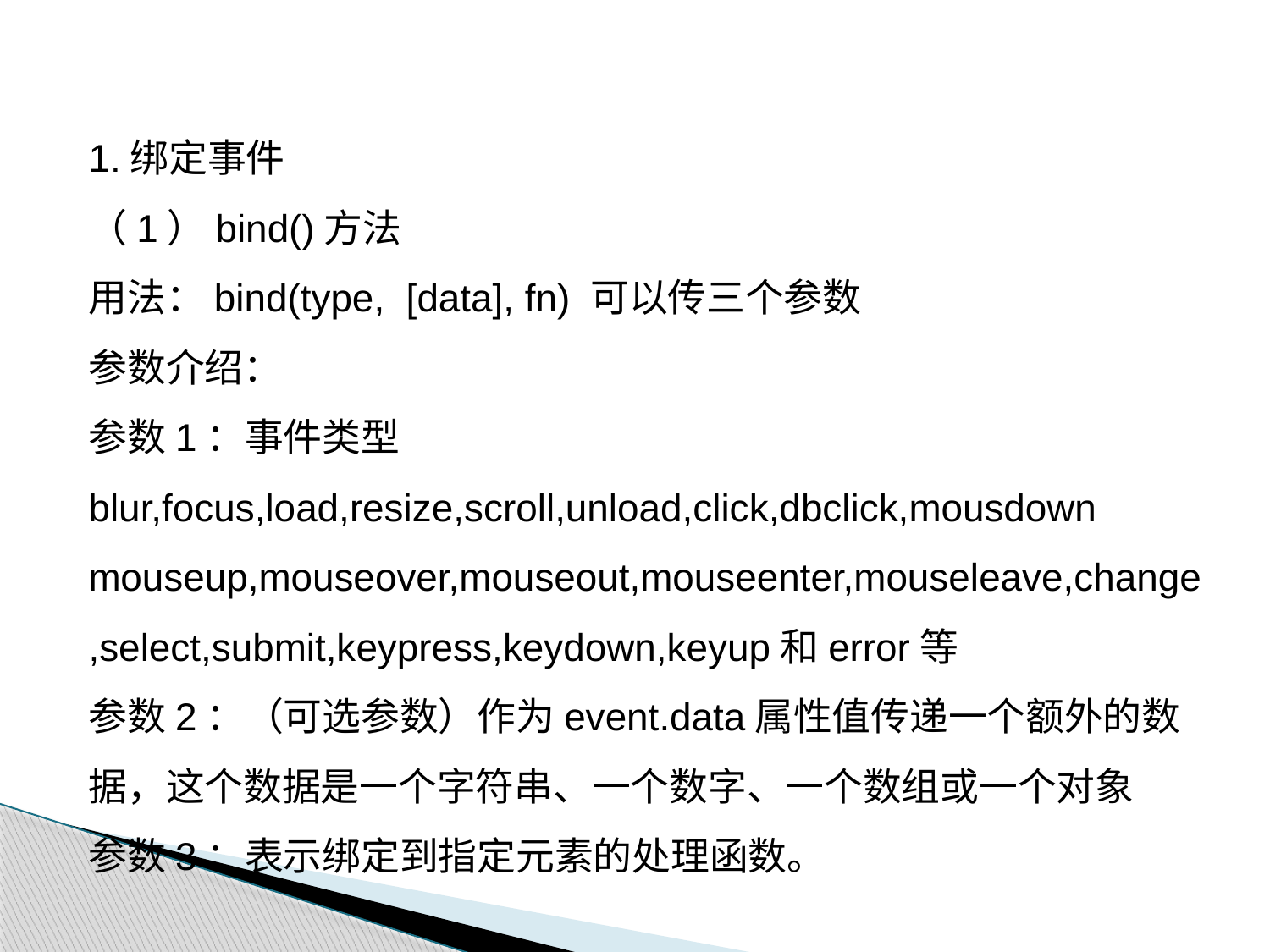

1.绑定事件
（1）bind()方法
用法：bind(type,  [data], fn) 可以传三个参数
参数介绍：
参数1：事件类型blur,focus,load,resize,scroll,unload,click,dbclick,mousdown
mouseup,mouseover,mouseout,mouseenter,mouseleave,change,select,submit,keypress,keydown,keyup和error等
参数2：（可选参数）作为event.data属性值传递一个额外的数据，这个数据是一个字符串、一个数字、一个数组或一个对象
参数3：表示绑定到指定元素的处理函数。